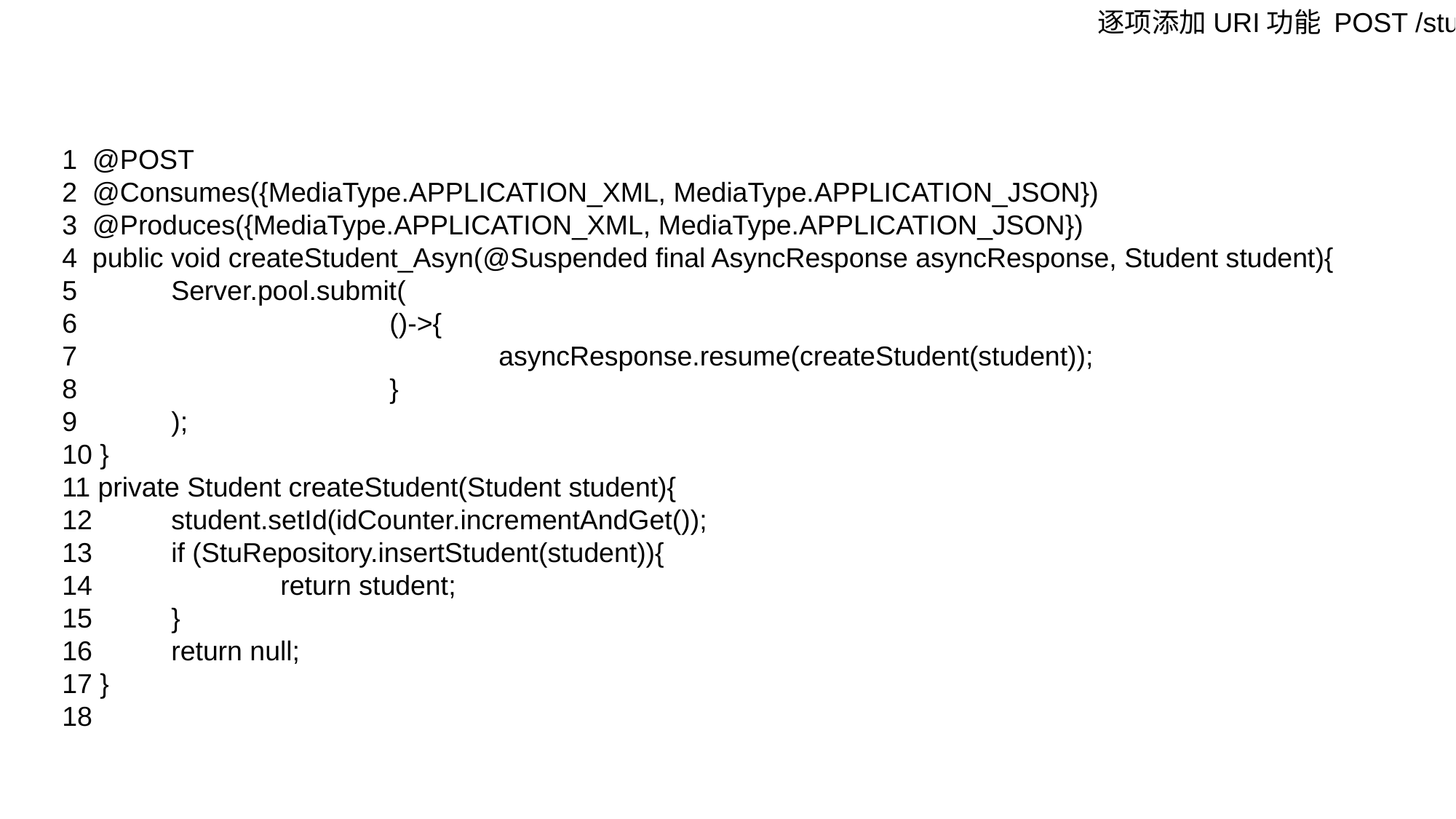

逐项添加URI功能 POST /stu
1  @POST
2  @Consumes({MediaType.APPLICATION_XML, MediaType.APPLICATION_JSON})
3  @Produces({MediaType.APPLICATION_XML, MediaType.APPLICATION_JSON})
4  public void createStudent_Asyn(@Suspended final AsyncResponse asyncResponse, Student student){
5  	Server.pool.submit(
6  			()->{
7  				asyncResponse.resume(createStudent(student));
8  			}
9  	);
10 }
11 private Student createStudent(Student student){
12 	student.setId(idCounter.incrementAndGet());
13 	if (StuRepository.insertStudent(student)){
14 		return student;
15 	}
16 	return null;
17 }
18